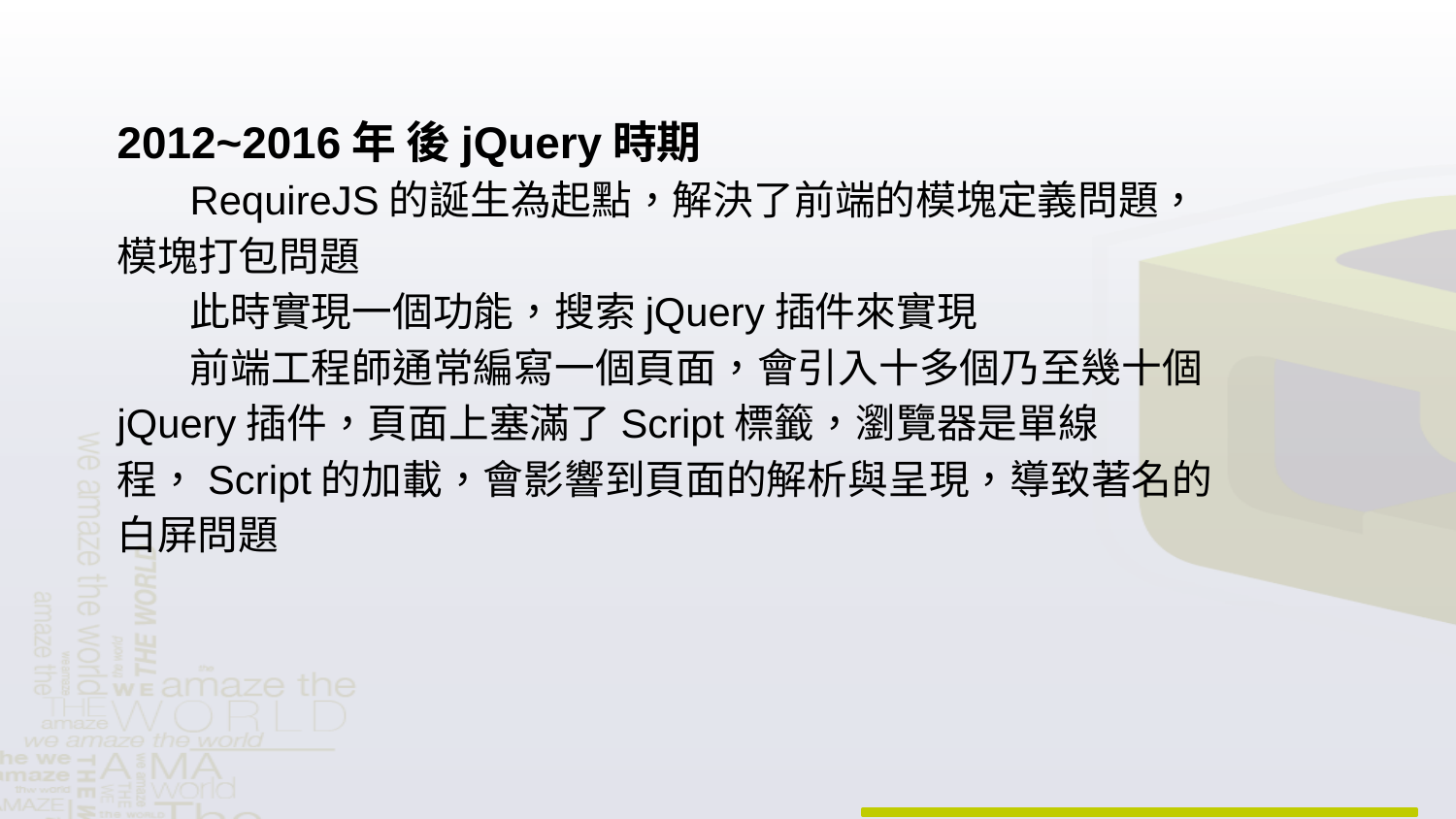

2012~2016年 後jQuery時期
RequireJS的誕生為起點，解決了前端的模塊定義問題，模塊打包問題
此時實現一個功能，搜索jQuery插件來實現
前端工程師通常編寫一個頁面，會引入十多個乃至幾十個jQuery插件，頁面上塞滿了Script標籤，瀏覽器是單線程，Script的加載，會影響到頁面的解析與呈現，導致著名的白屏問題